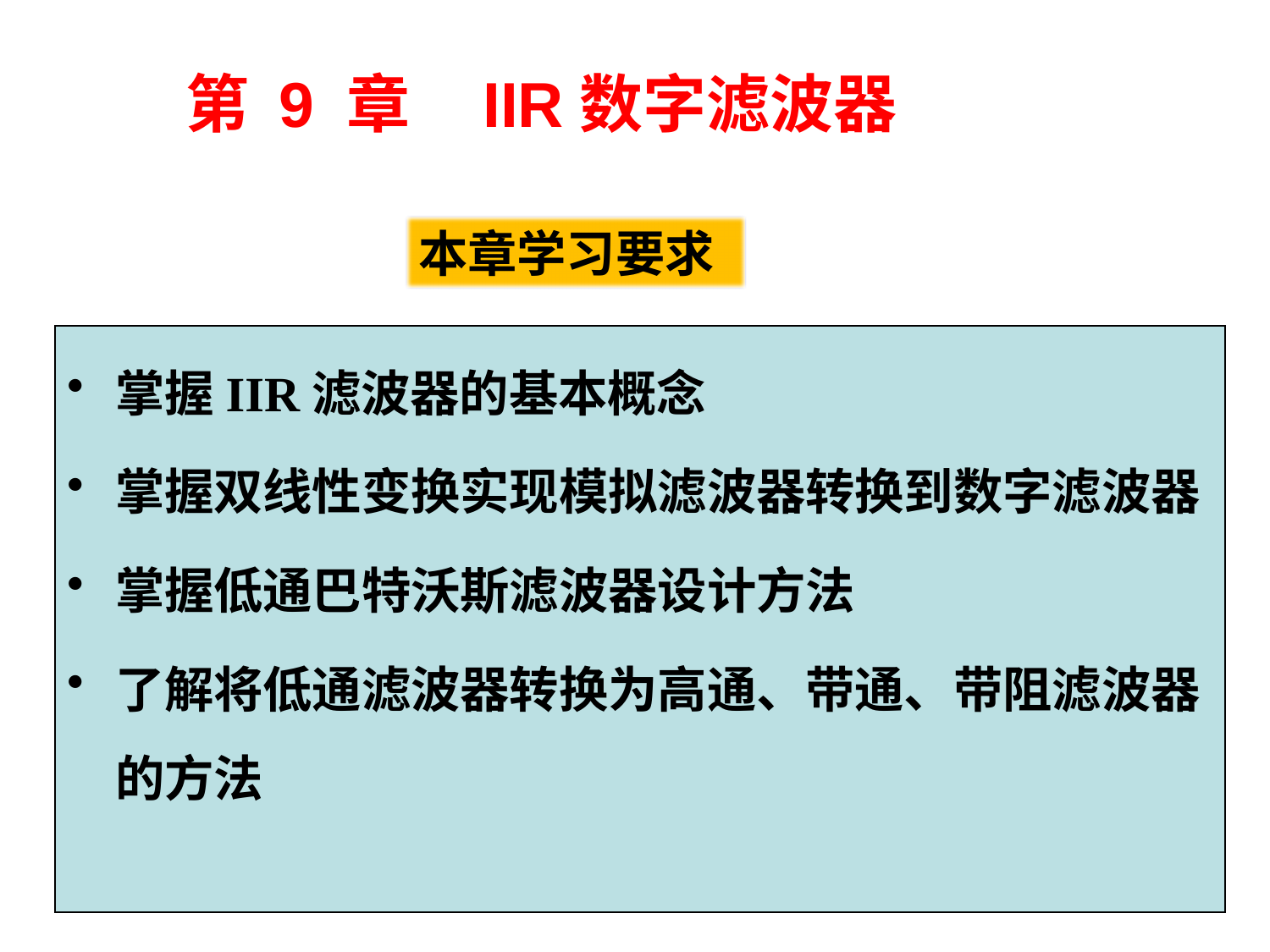

# 第 9 章    IIR数字滤波器
本章学习要求
掌握IIR滤波器的基本概念
掌握双线性变换实现模拟滤波器转换到数字滤波器
掌握低通巴特沃斯滤波器设计方法
了解将低通滤波器转换为高通、带通、带阻滤波器的方法